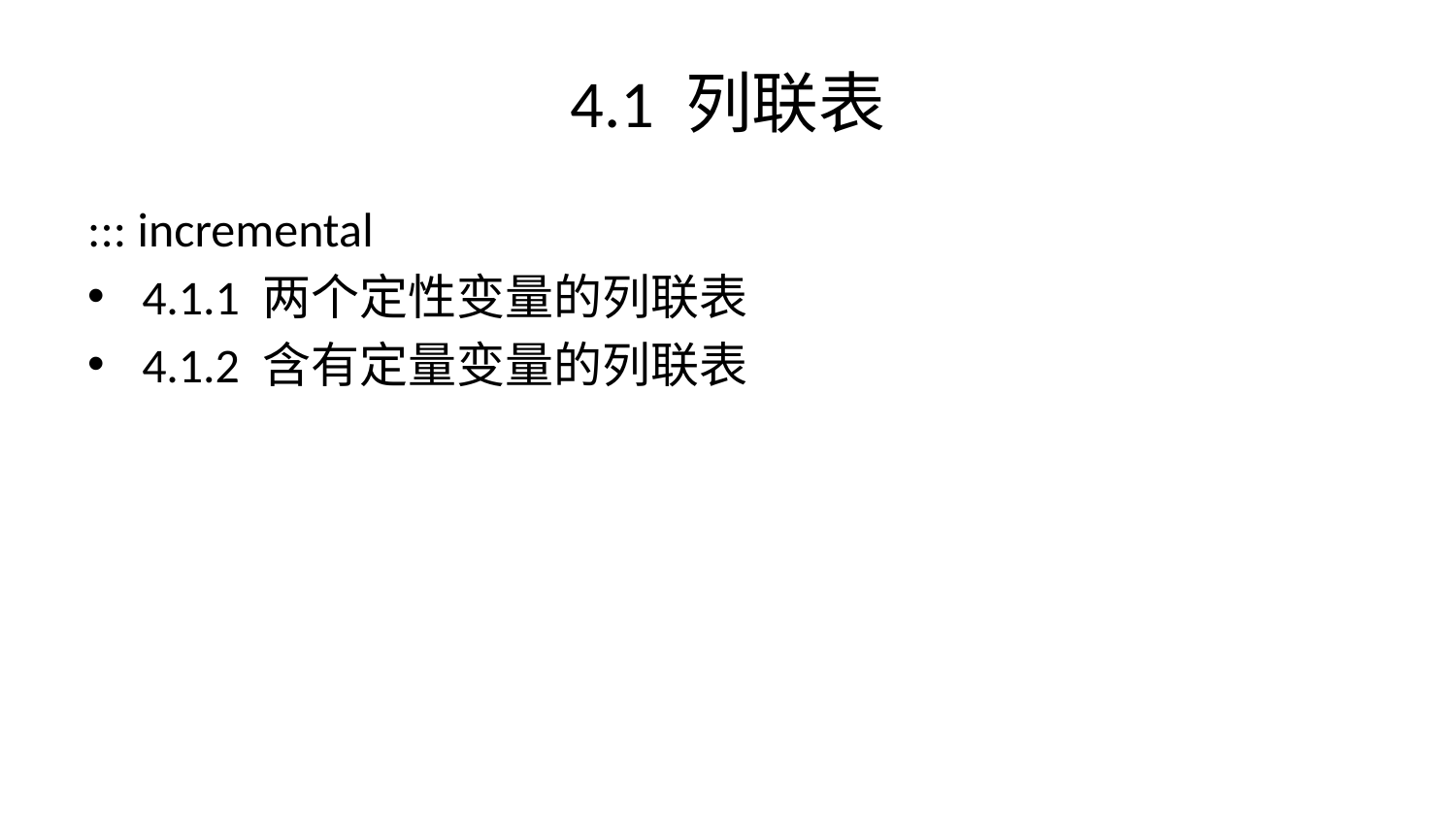

# 4.1 列联表
::: incremental
4.1.1 两个定性变量的列联表
4.1.2 含有定量变量的列联表